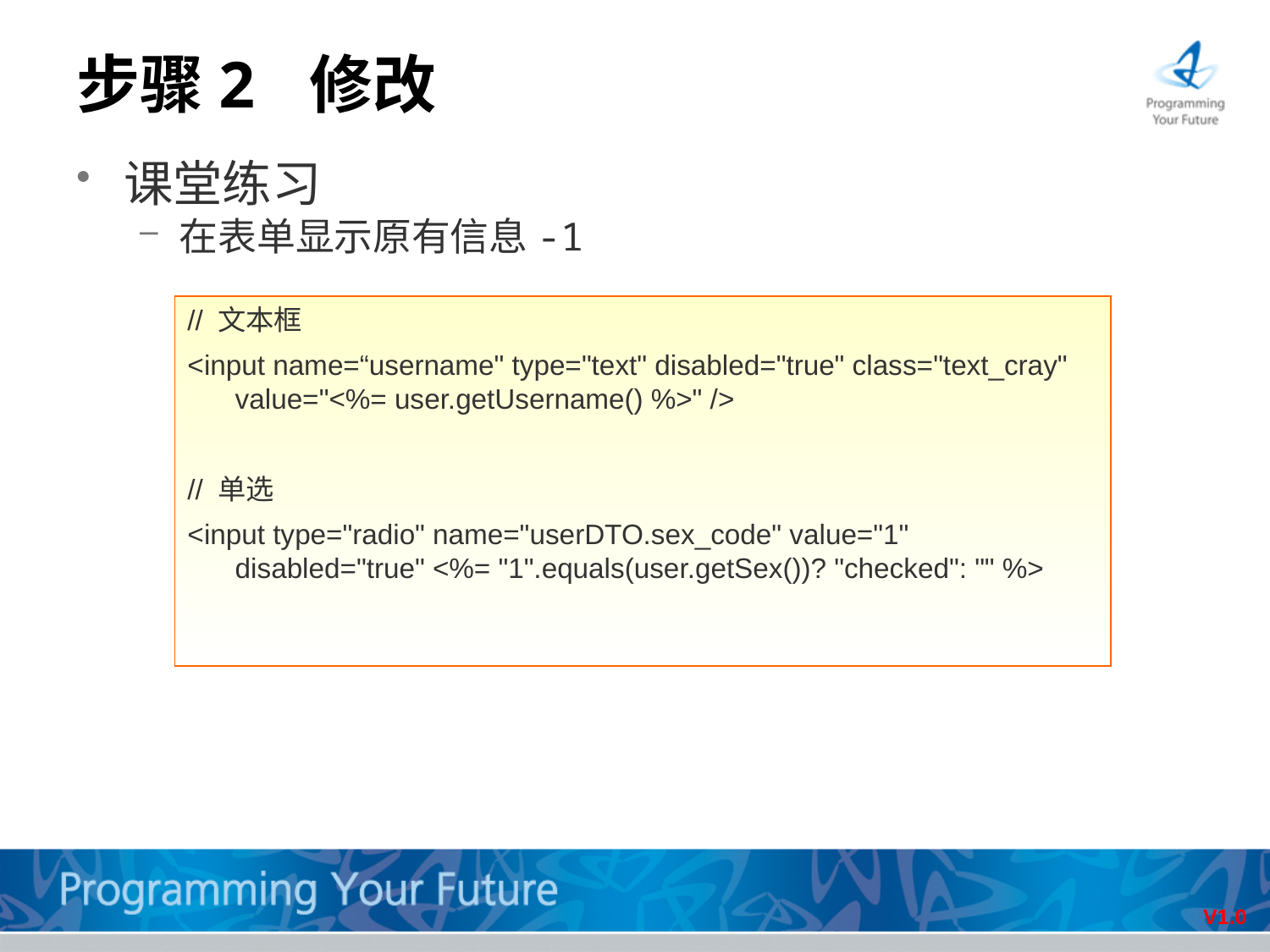

# 步骤2 修改
课堂练习
在表单显示原有信息-1
// 文本框
<input name=“username" type="text" disabled="true" class="text_cray" value="<%= user.getUsername() %>" />

// 单选
<input type="radio" name="userDTO.sex_code" value="1"  disabled="true" <%= "1".equals(user.getSex())? "checked": "" %>